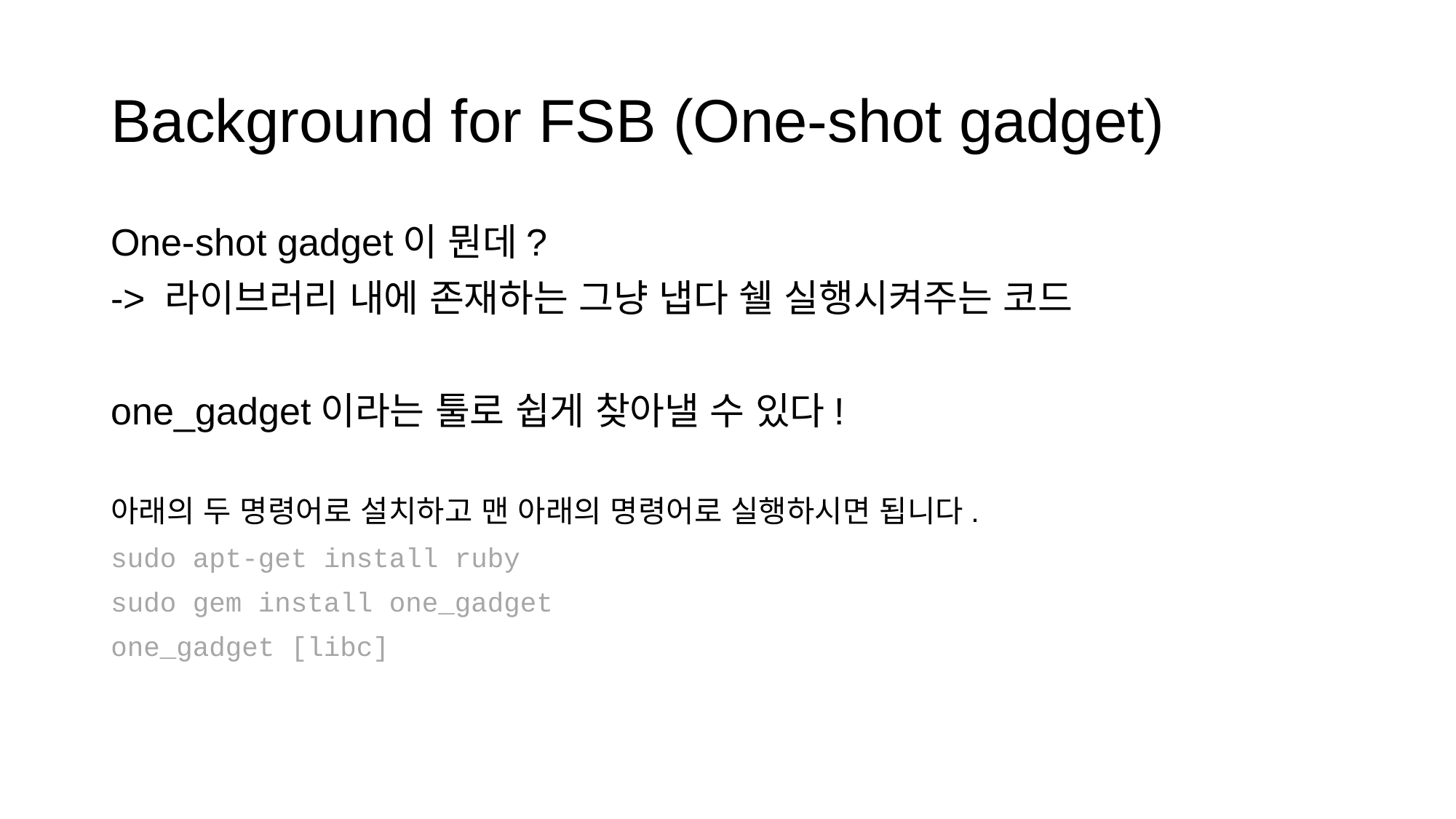

# Background for FSB (One-shot gadget)
One-shot gadget이 뭔데?
-> 라이브러리 내에 존재하는 그냥 냅다 쉘 실행시켜주는 코드

one_gadget이라는 툴로 쉽게 찾아낼 수 있다!

아래의 두 명령어로 설치하고 맨 아래의 명령어로 실행하시면 됩니다.
sudo apt-get install ruby
sudo gem install one_gadget
one_gadget [libc]